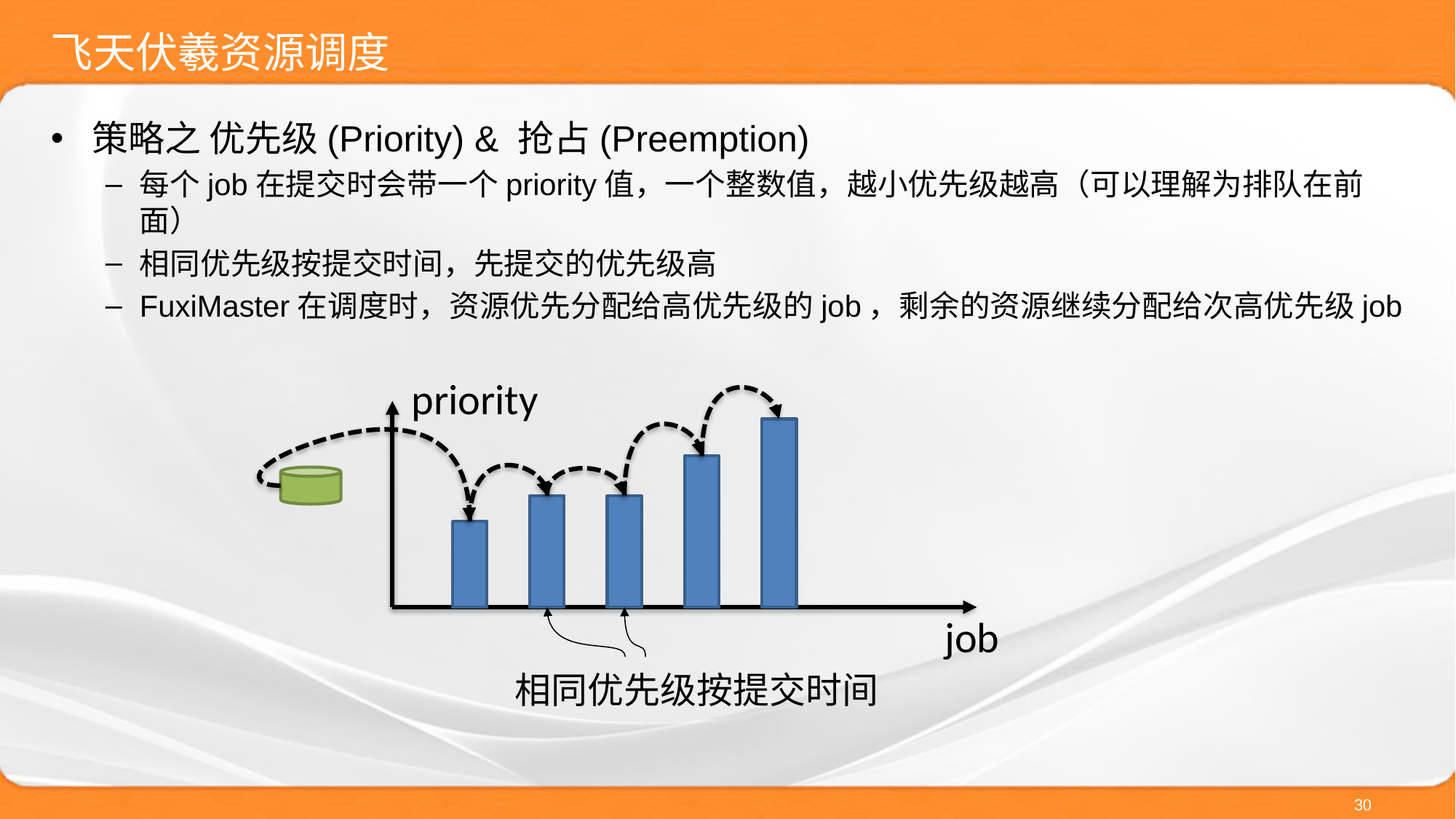

# 飞天伏羲资源调度
策略之 优先级(Priority) & 抢占(Preemption)
每个job在提交时会带一个priority值，一个整数值，越小优先级越高（可以理解为排队在前面）
相同优先级按提交时间，先提交的优先级高
FuxiMaster在调度时，资源优先分配给高优先级的job，剩余的资源继续分配给次高优先级job
priority

job
相同优先级按提交时间
30